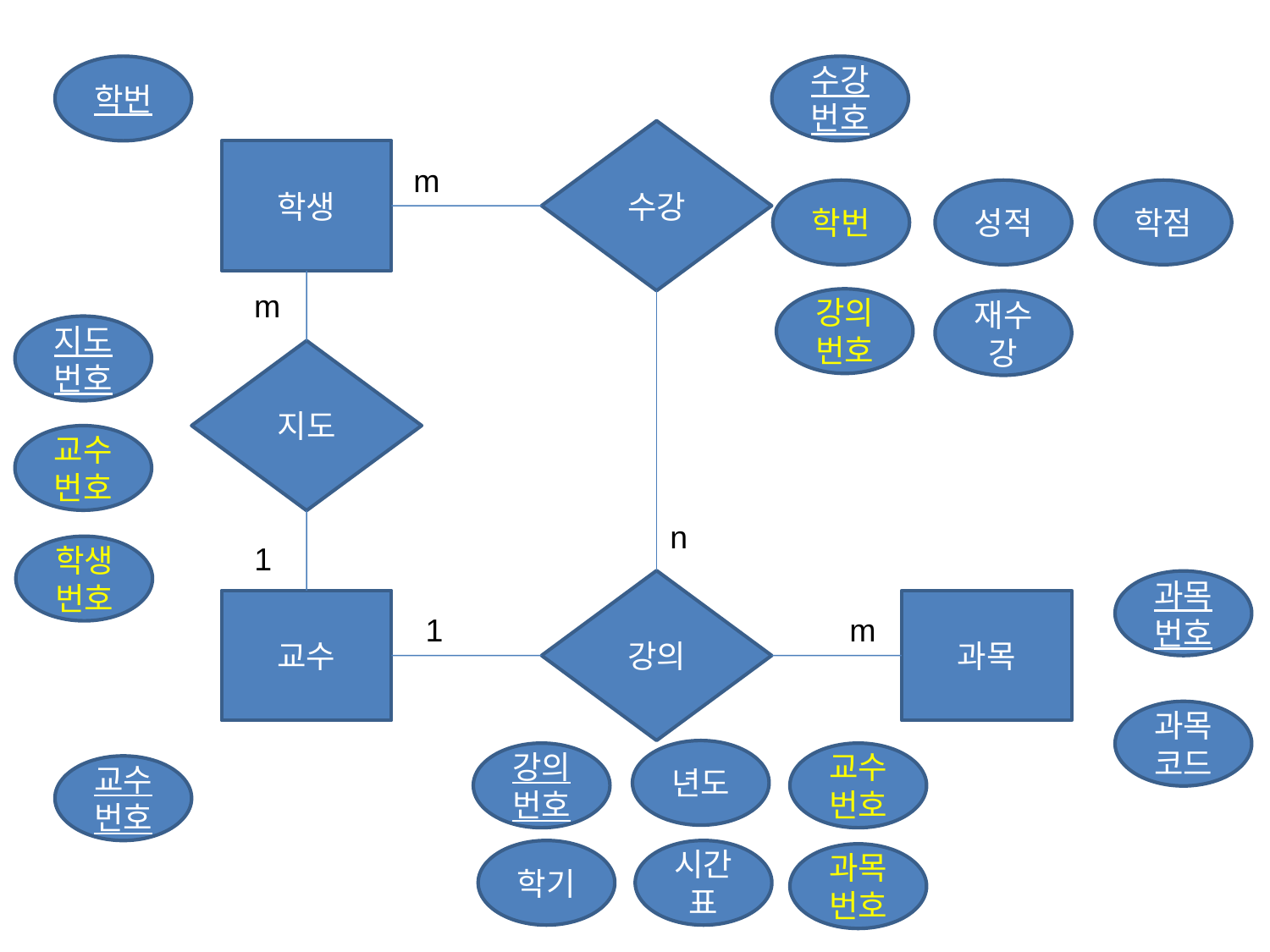

학번
수강번호
수강
학생
m
학번
성적
학점
m
강의번호
재수강
지도번호
지도
교수번호
n
1
학생번호
강의
과목번호
교수
과목
1
m
과목코드
년도
강의번호
교수번호
교수번호
학기
시간표
과목번호